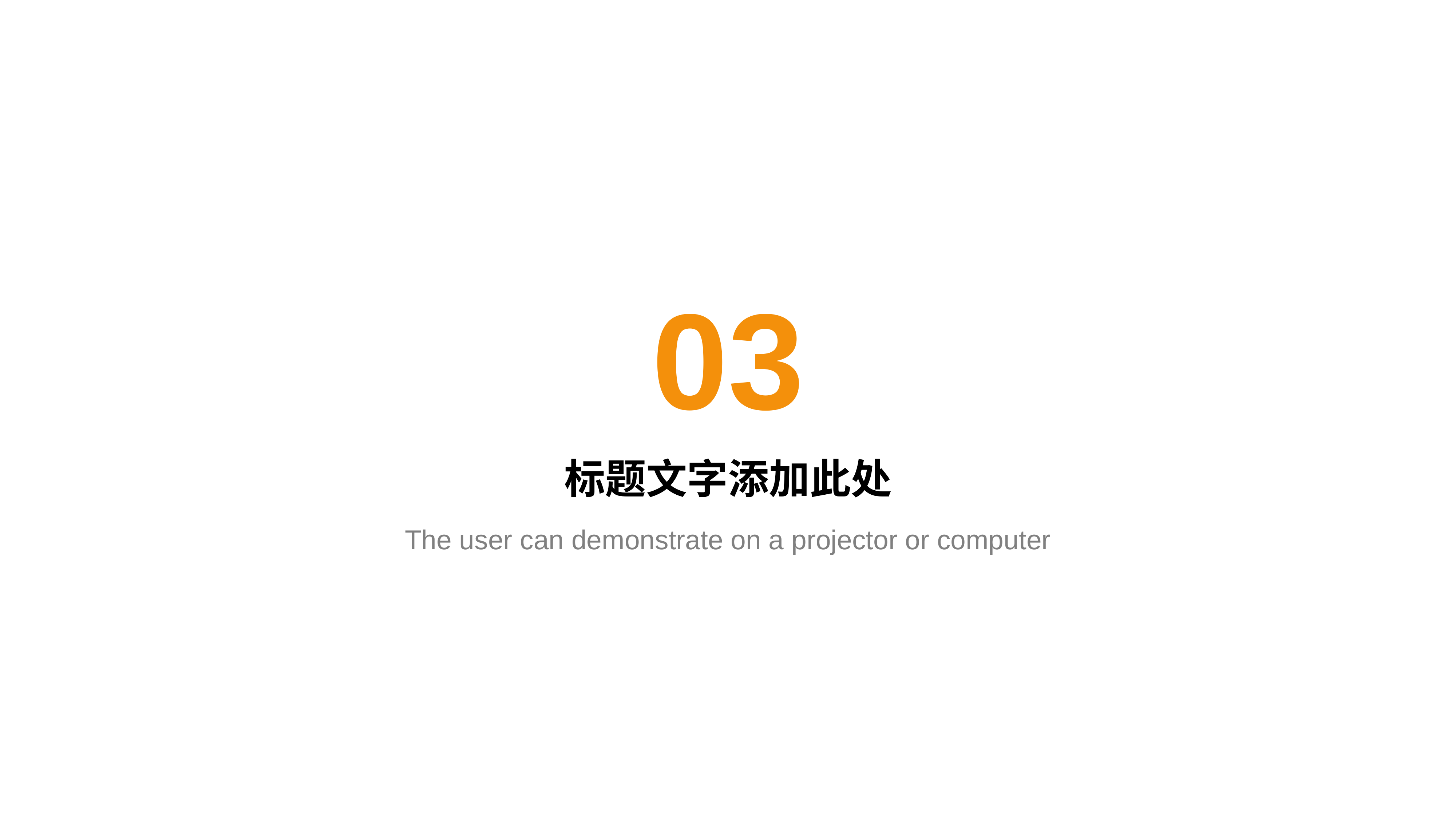

03
标题文字添加此处
The user can demonstrate on a projector or computer